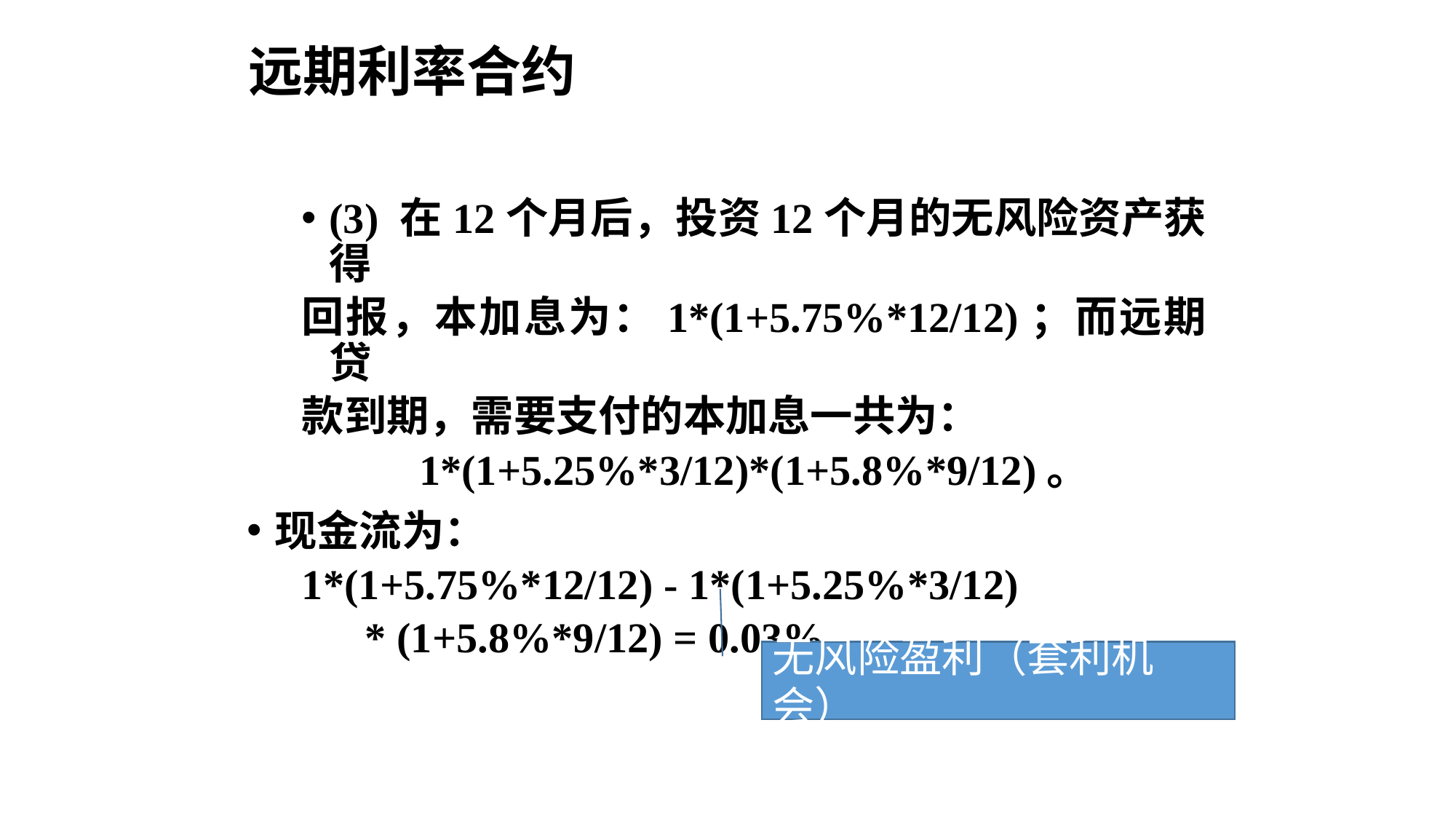

远期利率合约
(3) 在12个月后，投资12个月的无风险资产获得
回报，本加息为：1*(1+5.75%*12/12)；而远期贷
款到期，需要支付的本加息一共为：
1*(1+5.25%*3/12)*(1+5.8%*9/12)。
现金流为：
1*(1+5.75%*12/12) - 1*(1+5.25%*3/12)
      * (1+5.8%*9/12) = 0.03%

无风险盈利（套利机会）